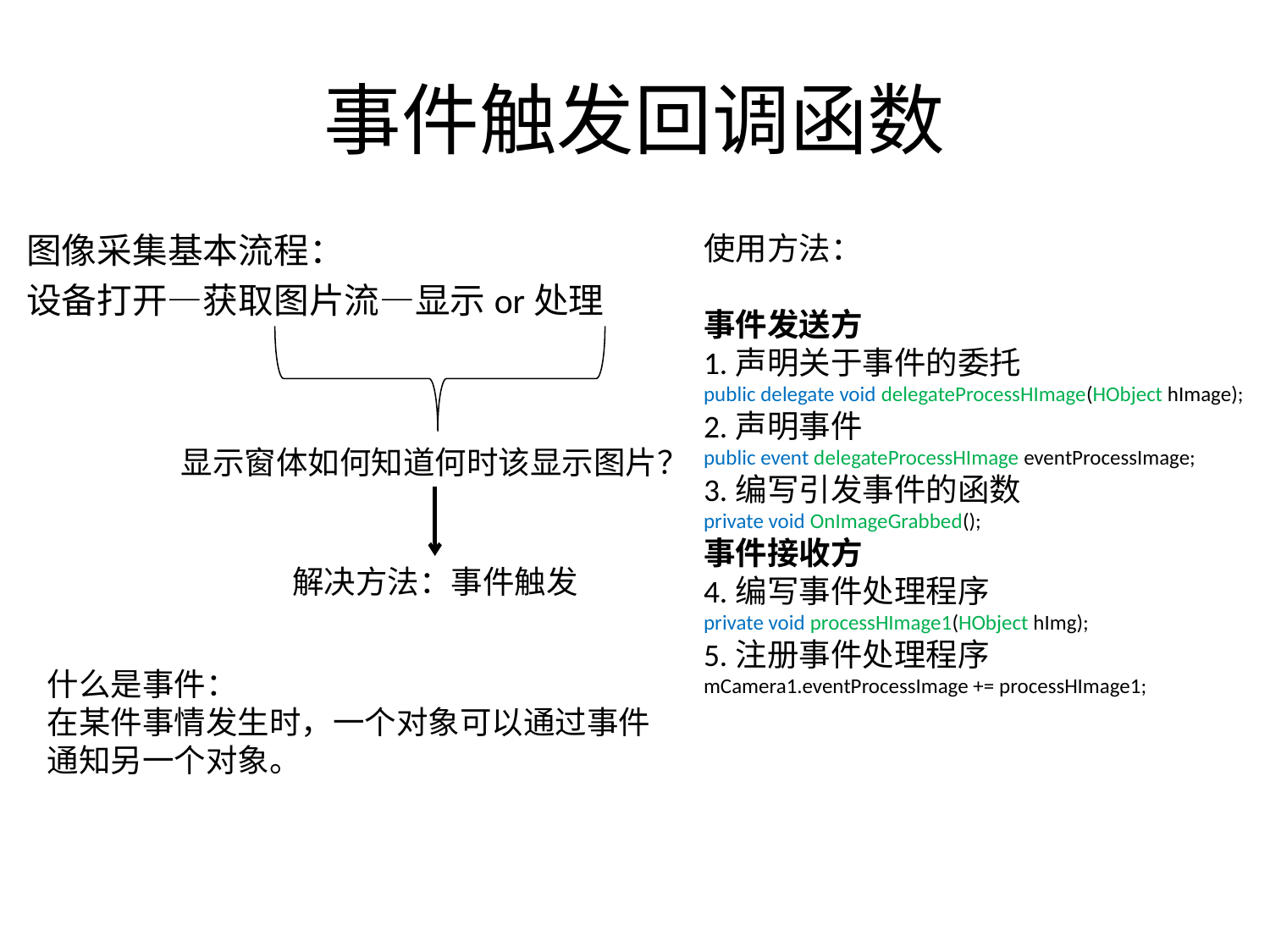

# 事件触发回调函数

图像采集基本流程：
设备打开—获取图片流—显示or处理
使用方法：

事件发送方
1.声明关于事件的委托
public delegate void delegateProcessHImage(HObject hImage);
2.声明事件
public event delegateProcessHImage eventProcessImage;
3.编写引发事件的函数
private void OnImageGrabbed();
事件接收方
4.编写事件处理程序
private void processHImage1(HObject hImg);
5.注册事件处理程序
mCamera1.eventProcessImage += processHImage1;
显示窗体如何知道何时该显示图片？
解决方法：事件触发
什么是事件：
在某件事情发生时，一个对象可以通过事件通知另一个对象。